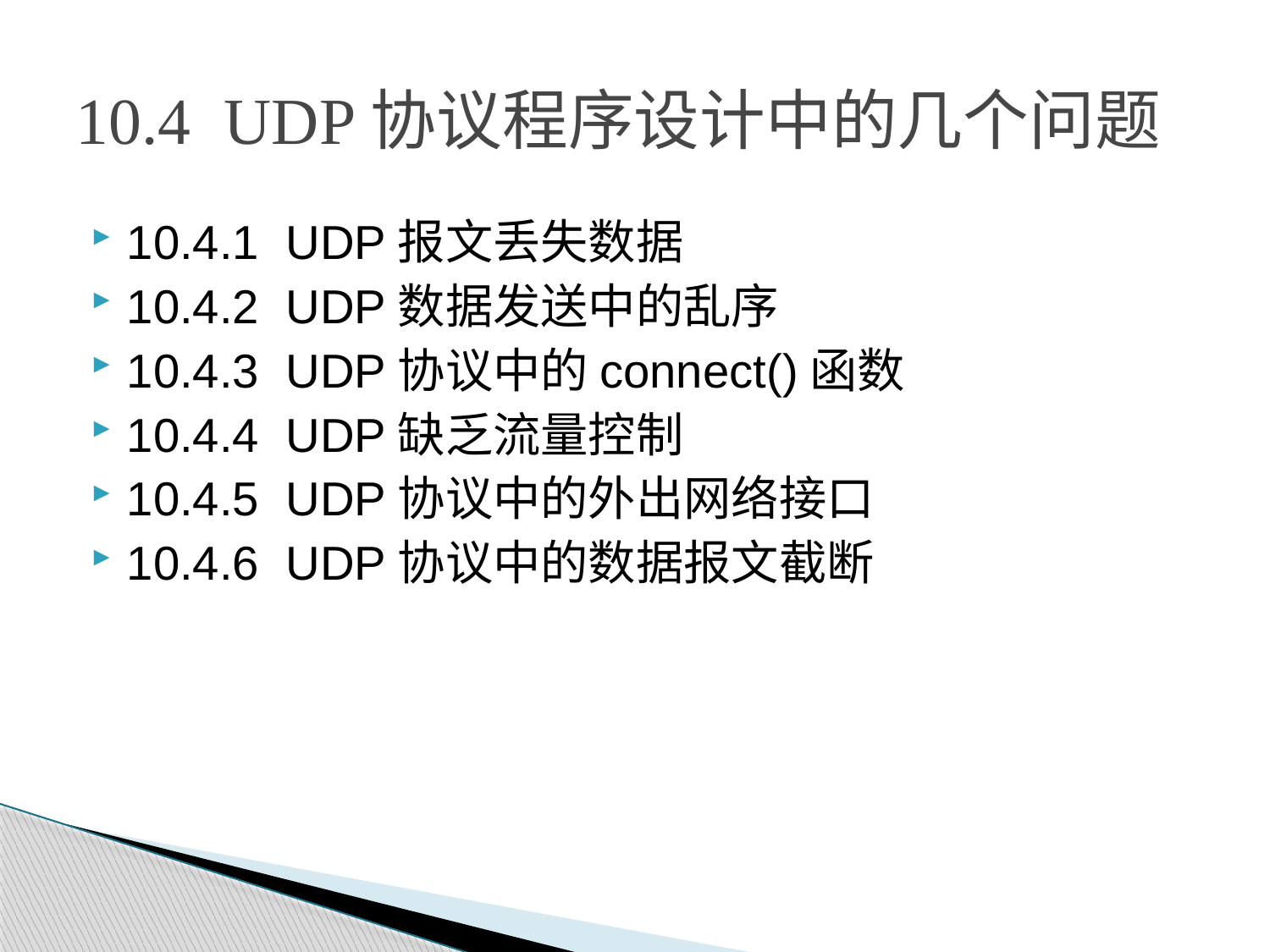

# 10.4  UDP协议程序设计中的几个问题
10.4.1  UDP报文丢失数据
10.4.2  UDP数据发送中的乱序
10.4.3  UDP协议中的connect()函数
10.4.4  UDP缺乏流量控制
10.4.5  UDP协议中的外出网络接口
10.4.6  UDP协议中的数据报文截断